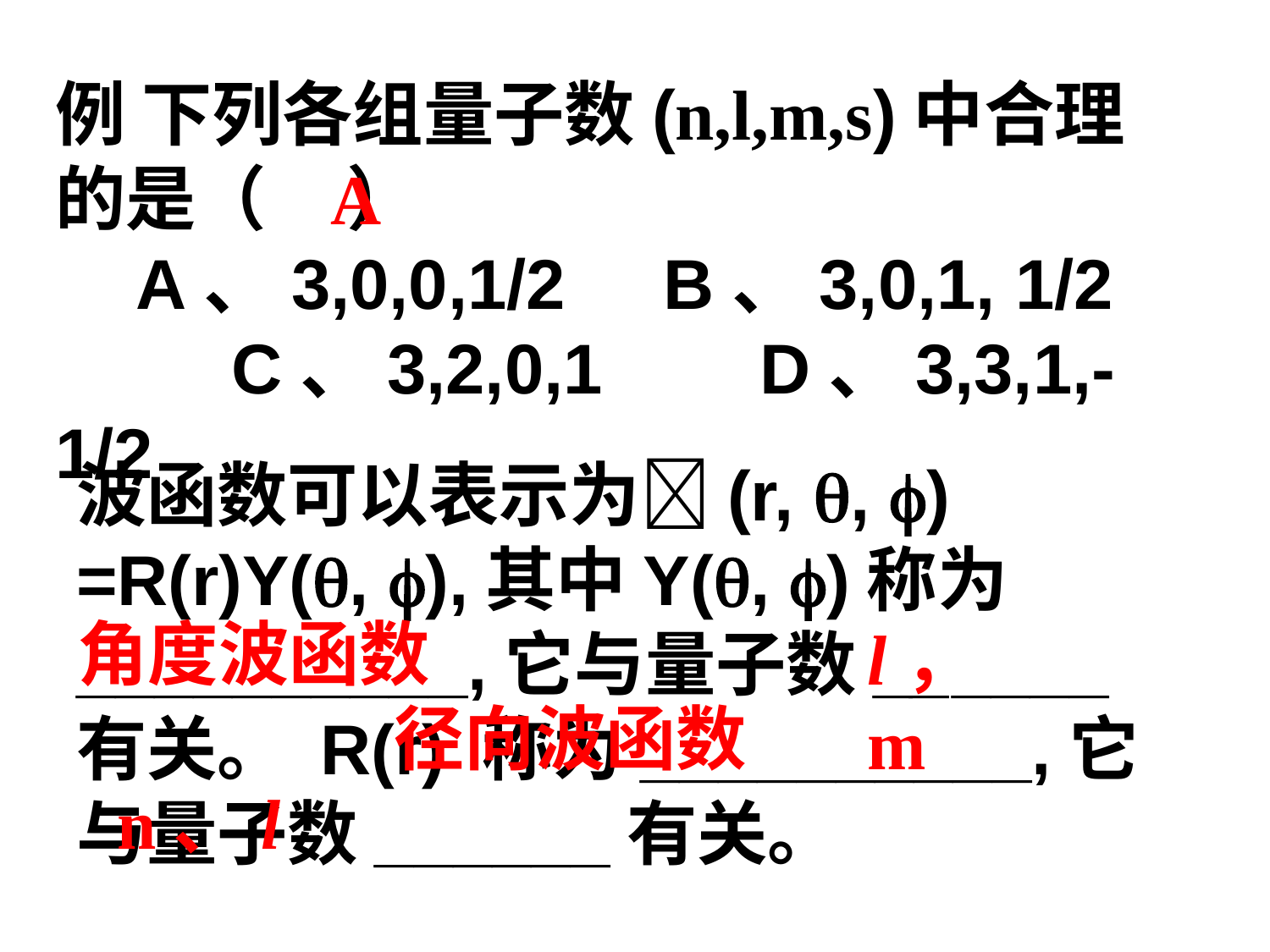

例 下列各组量子数(n,l,m,s)中合理的是（     ）                                                    A、3,0,0,1/2     B、3,0,1, 1/2             C、3,2,0,1        D、3,3,1,-1/2
A
波函数可以表示为ψ(r, θ, φ) =R(r)Y(θ, φ),其中Y(θ, φ)称为__________,它与量子数______有关。 R(r) 称为__________,它与量子数______有关。
角度波函数
l，m
径向波函数
n、l